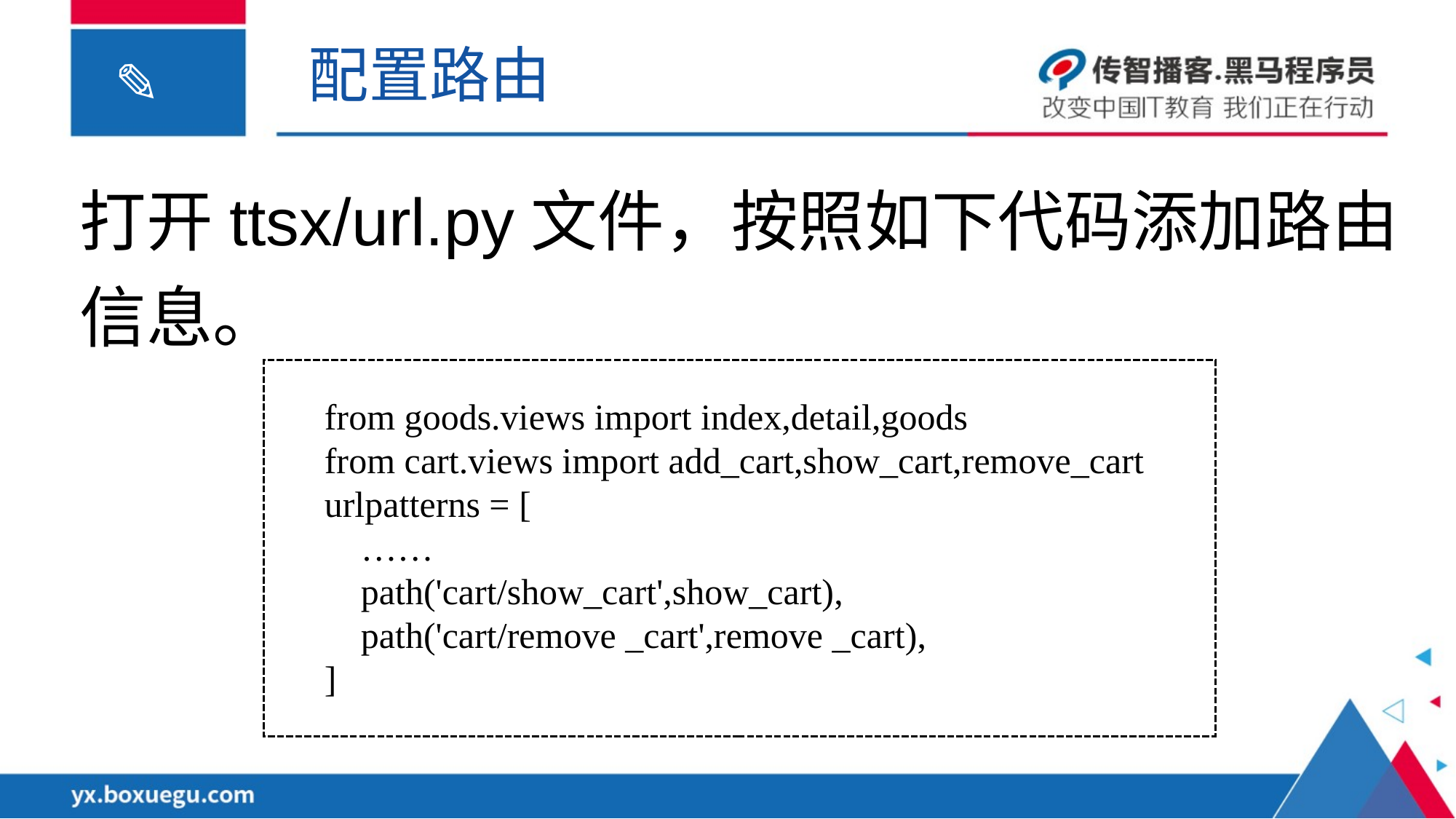

配置路由
打开ttsx/url.py文件，按照如下代码添加路由信息。

from goods.views import index,detail,goods
from cart.views import add_cart,show_cart,remove_cart
urlpatterns = [
    ……
    path('cart/show_cart',show_cart),
    path('cart/remove _cart',remove _cart),
]